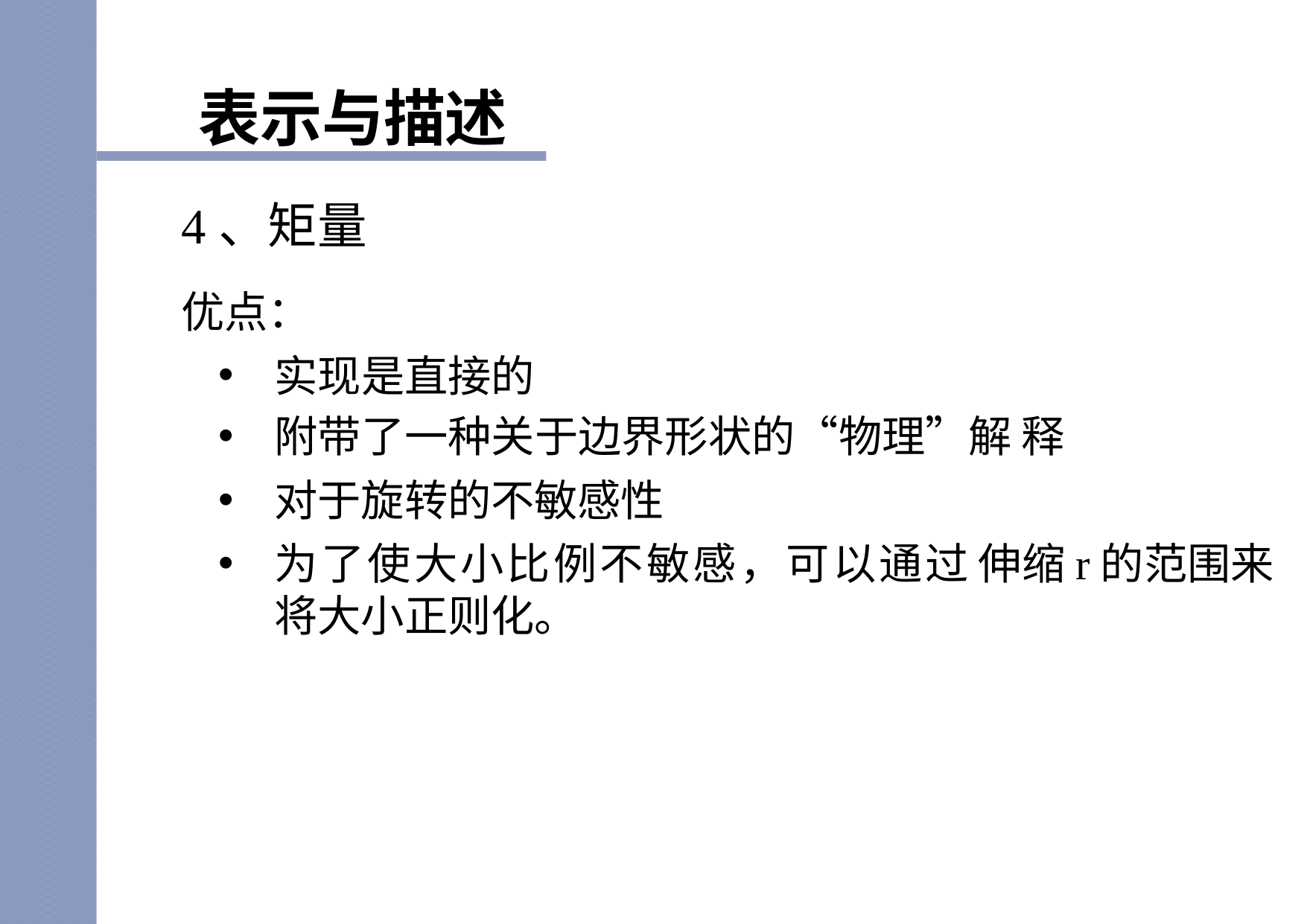

# 表示与描述
4、矩量
优点：
实现是直接的
附带了一种关于边界形状的“物理”解 释
对于旋转的不敏感性
为了使大小比例不敏感，可以通过 伸缩r的范围来将大小正则化。